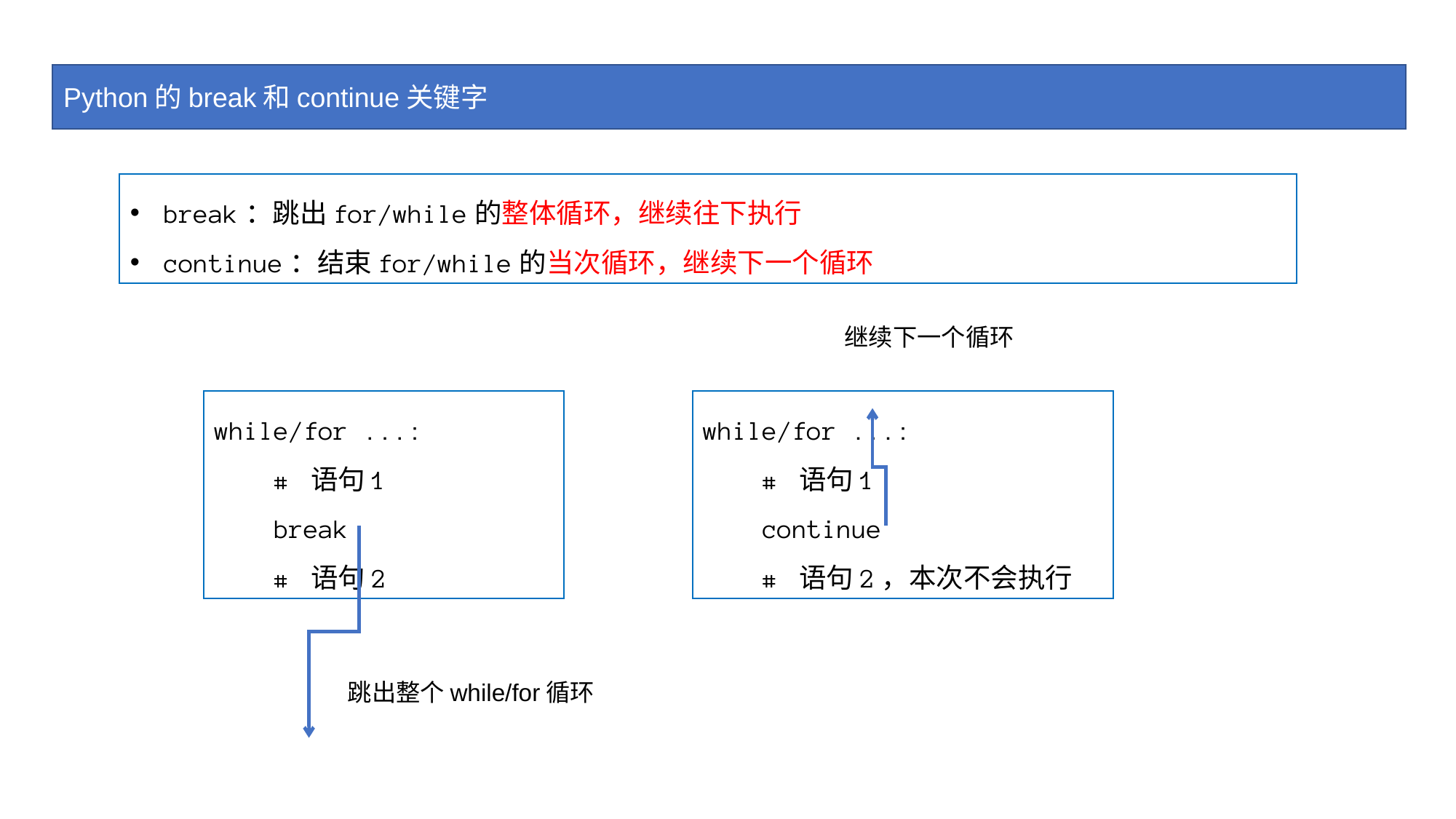

Python的break和continue关键字
break：跳出for/while的整体循环，继续往下执行
continue：结束for/while的当次循环，继续下一个循环
继续下一个循环
while/for ...:
    # 语句1
    break
    # 语句2
while/for ...:
    # 语句1
    continue
    # 语句2，本次不会执行
跳出整个while/for循环